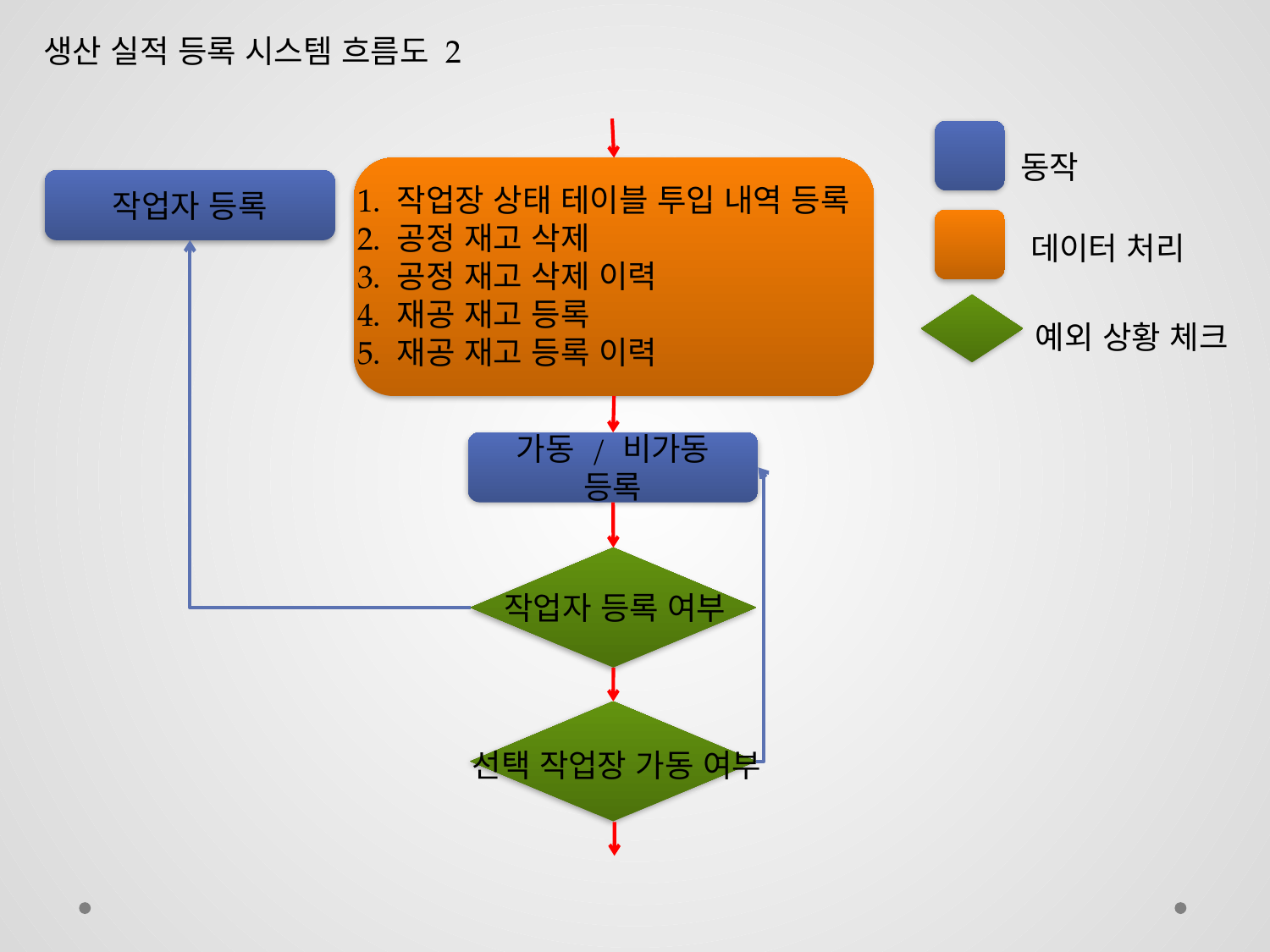

생산 실적 등록 시스템 흐름도 2

동작

작업자 등록
1. 작업장 상태 테이블 투입 내역 등록
2. 공정 재고 삭제
3. 공정 재고 삭제 이력
4. 재공 재고 등록
5. 재공 재고 등록 이력

데이터 처리

예외 상황 체크
가동 / 비가동 등록

     작업자 등록 여부

     선택 작업장 가동 여부